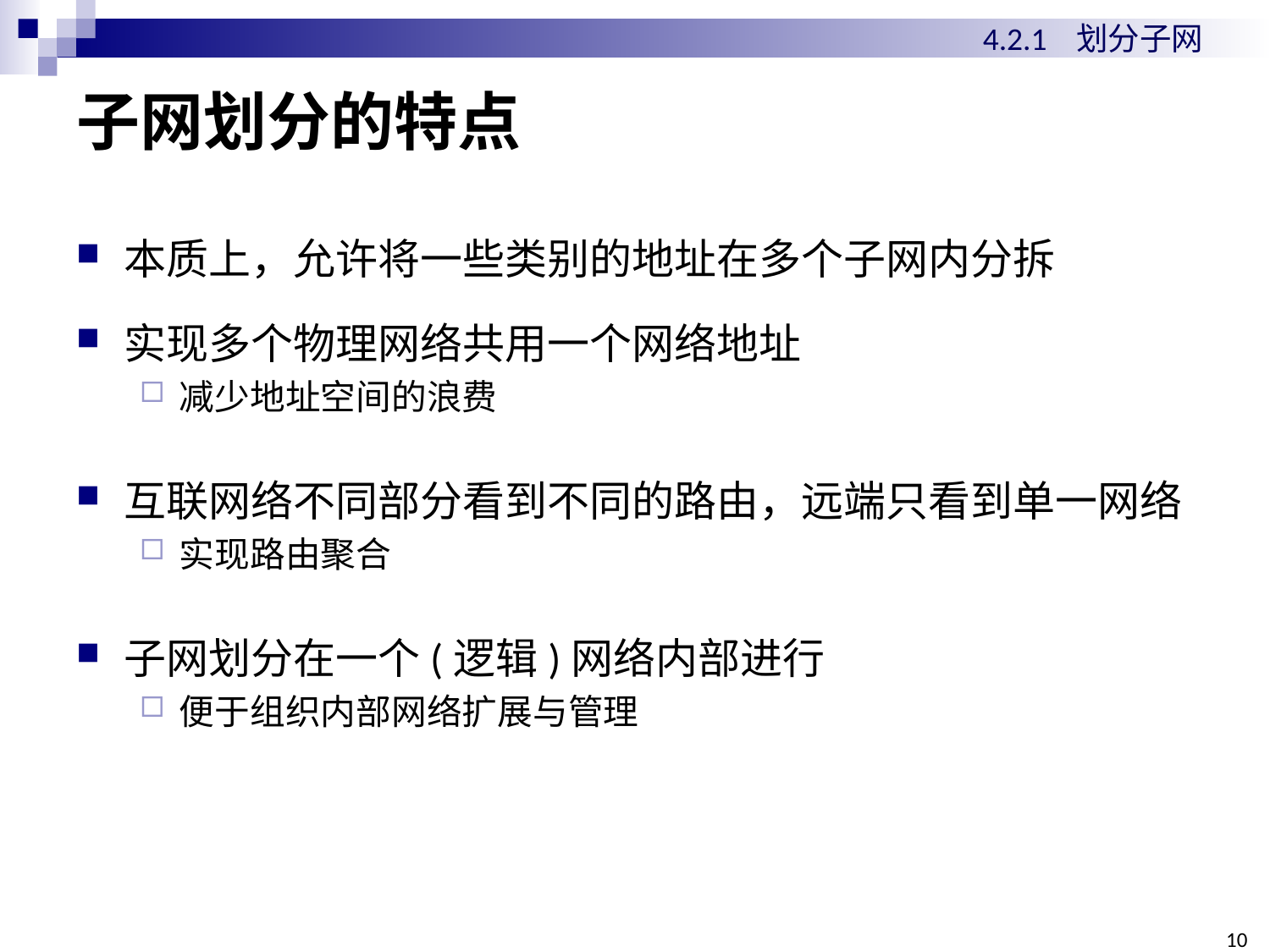

4.2.1   划分子网
# 子网划分的特点
本质上，允许将一些类别的地址在多个子网内分拆
实现多个物理网络共用一个网络地址
减少地址空间的浪费
互联网络不同部分看到不同的路由，远端只看到单一网络
实现路由聚合
子网划分在一个(逻辑)网络内部进行
便于组织内部网络扩展与管理
105